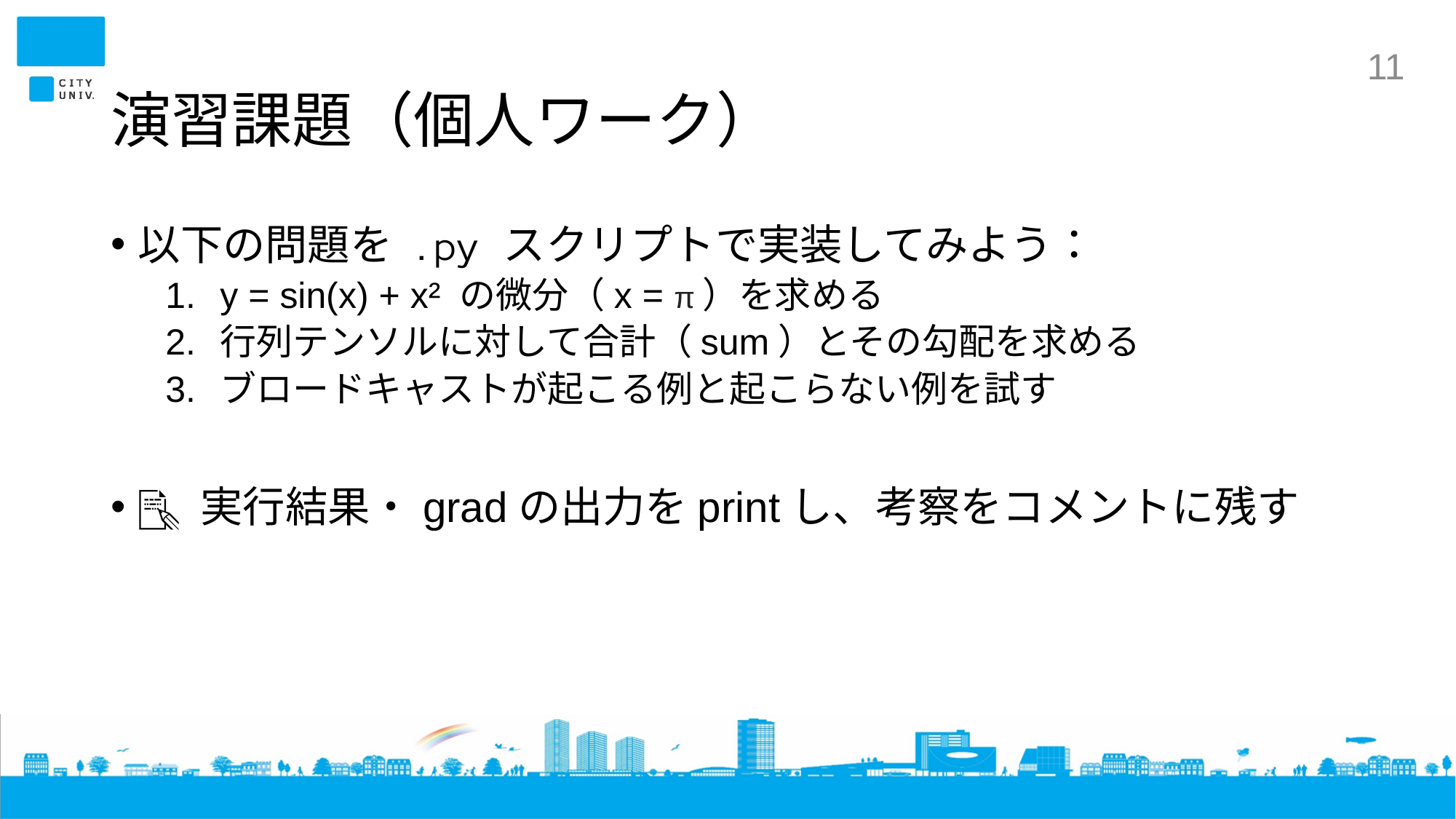

# 演習課題（個人ワーク）
11
以下の問題を .py スクリプトで実装してみよう：
y = sin(x) + x² の微分（x = π）を求める
行列テンソルに対して合計（sum）とその勾配を求める
ブロードキャストが起こる例と起こらない例を試す

📝 実行結果・gradの出力をprintし、考察をコメントに残す